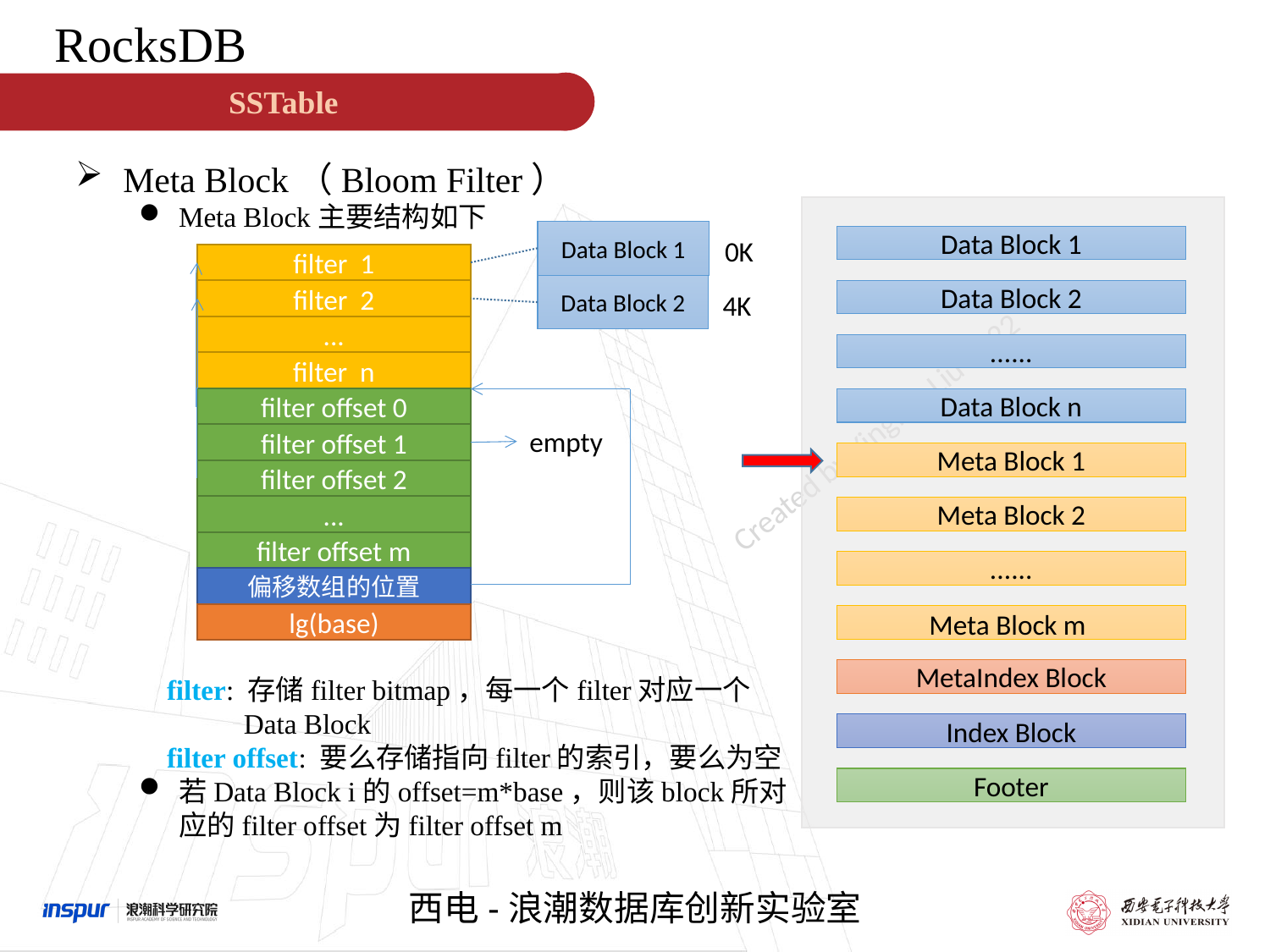

RocksDB

SSTable
Meta Block（Bloom Filter）
Meta Block主要结构如下

    filter: 存储filter bitmap，每一个filter对应一个
               Data Block
    filter offset: 要么存储指向filter的索引，要么为空
若Data Block i的offset=m*base，则该block所对应的filter offset为filter offset m

Data Block 1
Data Block 1
0K
filter  1
Data Block 2
filter  2
Data Block 2
4K
...
......
filter  n
filter offset 0
Data Block n
empty
filter offset 1
Meta Block 1

filter offset 2
...
Meta Block 2
filter offset m
......
偏移数组的位置
lg(base)
Meta Block m
MetaIndex Block
Index Block
Footer